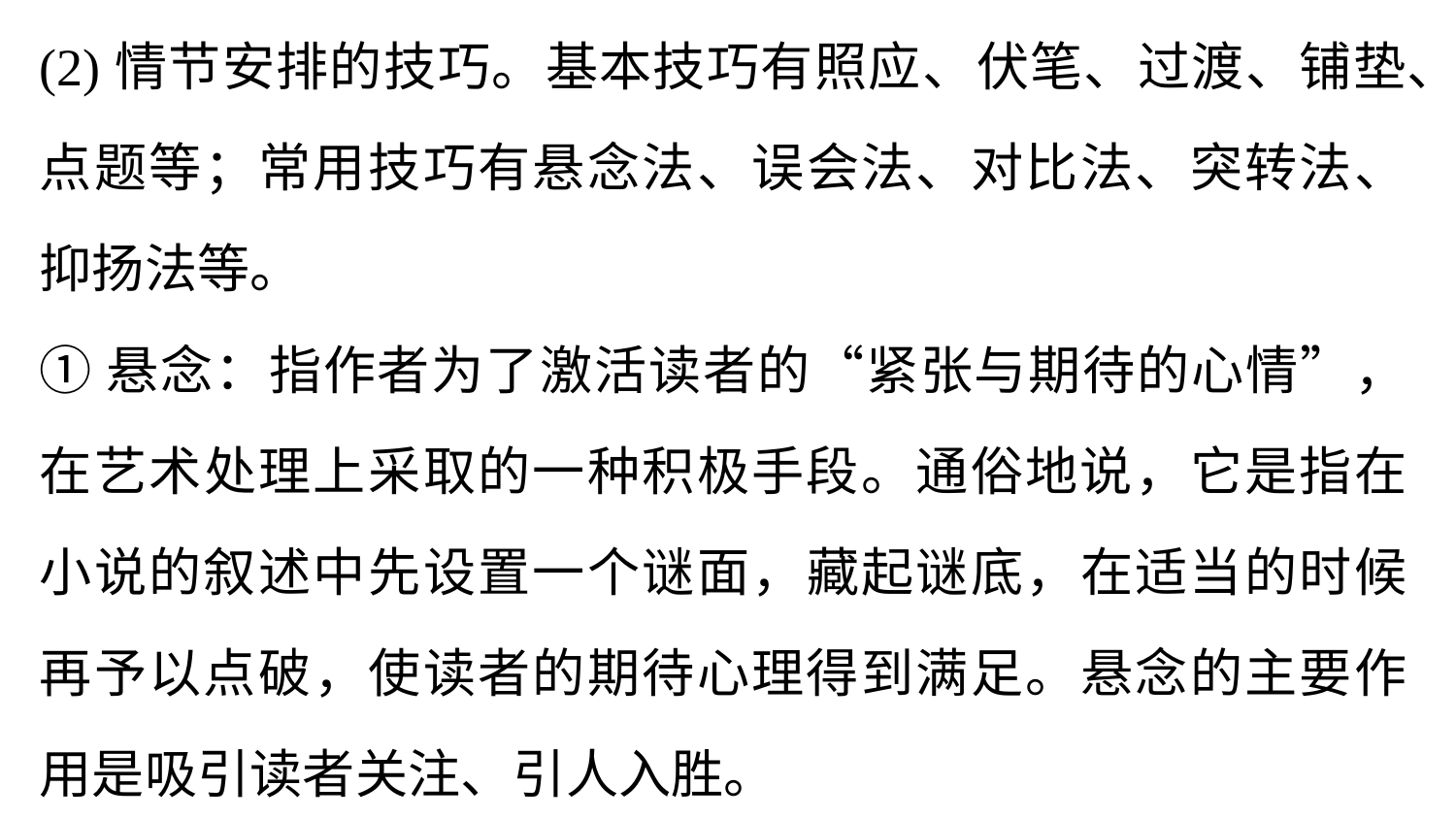

(2)情节安排的技巧。基本技巧有照应、伏笔、过渡、铺垫、点题等；常用技巧有悬念法、误会法、对比法、突转法、抑扬法等。
①悬念：指作者为了激活读者的“紧张与期待的心情”，在艺术处理上采取的一种积极手段。通俗地说，它是指在小说的叙述中先设置一个谜面，藏起谜底，在适当的时候再予以点破，使读者的期待心理得到满足。悬念的主要作用是吸引读者关注、引人入胜。